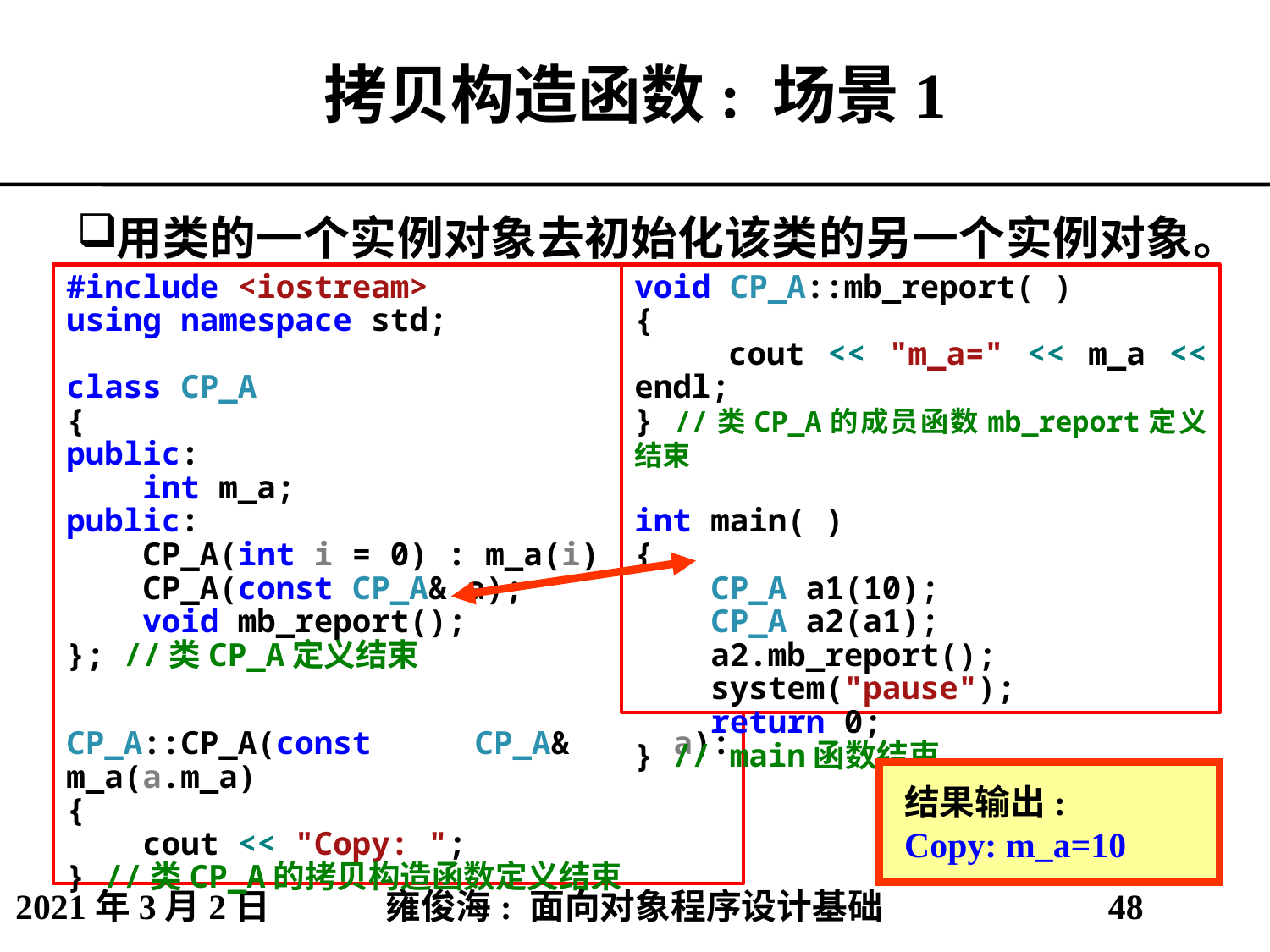

# 拷贝构造函数: 场景1

用类的一个实例对象去初始化该类的另一个实例对象。
void CP_A::mb_report( )
{
    cout << "m_a=" << m_a << endl;
} //类CP_A的成员函数mb_report定义结束

int main( )
{
    CP_A a1(10);
    CP_A a2(a1);
    a2.mb_report();
    system("pause");
    return 0;
} // main函数结束
#include <iostream>
using namespace std;

class CP_A
{
public:
    int m_a;
public:
    CP_A(int i = 0) : m_a(i) {}
    CP_A(const CP_A& a);
    void mb_report();
}; //类CP_A定义结束

CP_A::CP_A(const CP_A& a): m_a(a.m_a)
{
    cout << "Copy: ";
} //类CP_A的拷贝构造函数定义结束

结果输出:
Copy: m_a=10
2021年3月2日
雍俊海: 面向对象程序设计基础
48